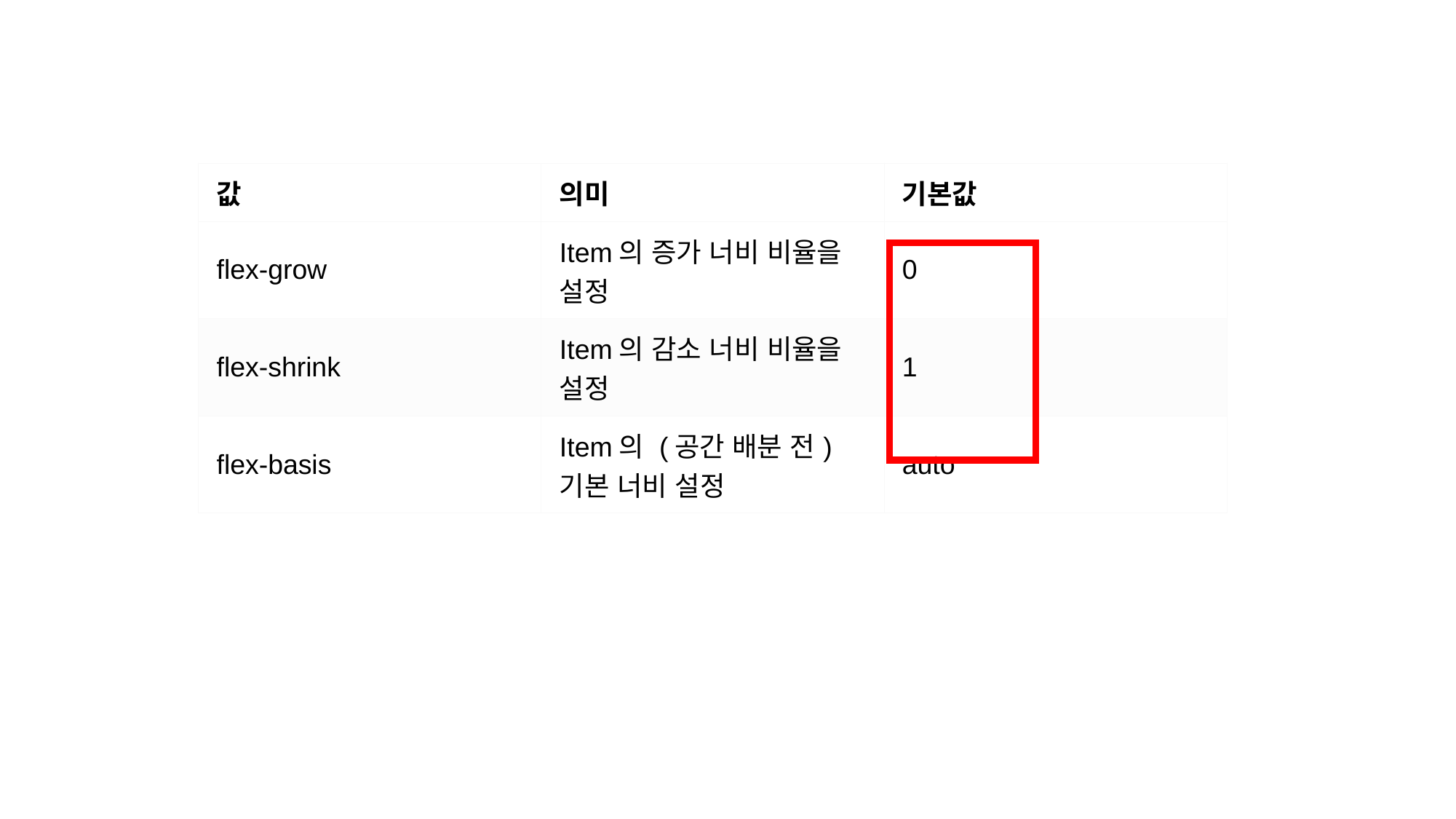

| 값 | 의미 | 기본값 |
| --- | --- | --- |
| flex-grow | Item의 증가 너비 비율을 설정 | 0 |
| flex-shrink | Item의 감소 너비 비율을 설정 | 1 |
| flex-basis | Item의 (공간 배분 전) 기본 너비 설정 | auto |